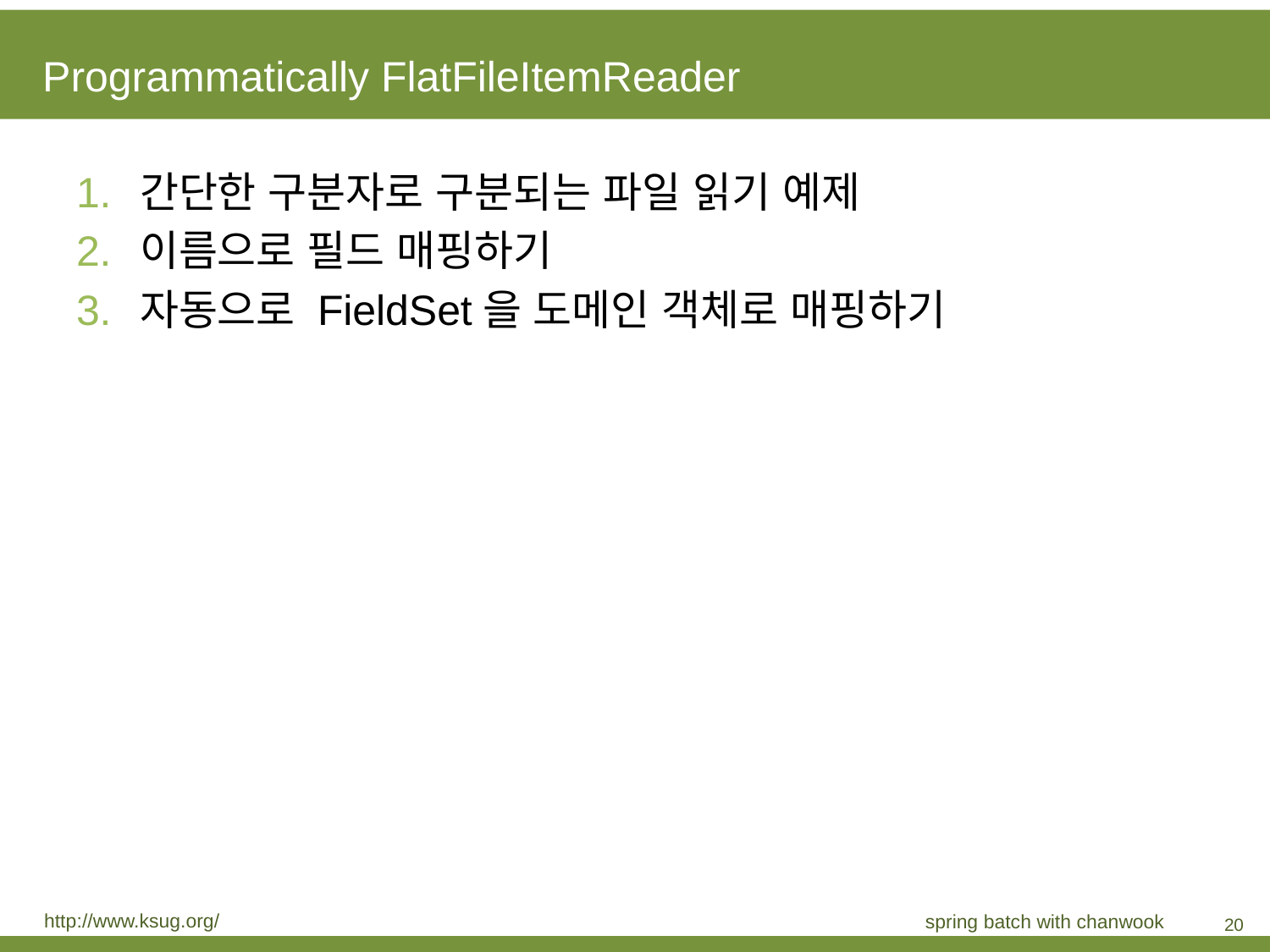

# Programmatically FlatFileItemReader
간단한 구분자로 구분되는 파일 읽기 예제
이름으로 필드 매핑하기
자동으로 FieldSet을 도메인 객체로 매핑하기

http://www.ksug.org/
spring batch with chanwook
20